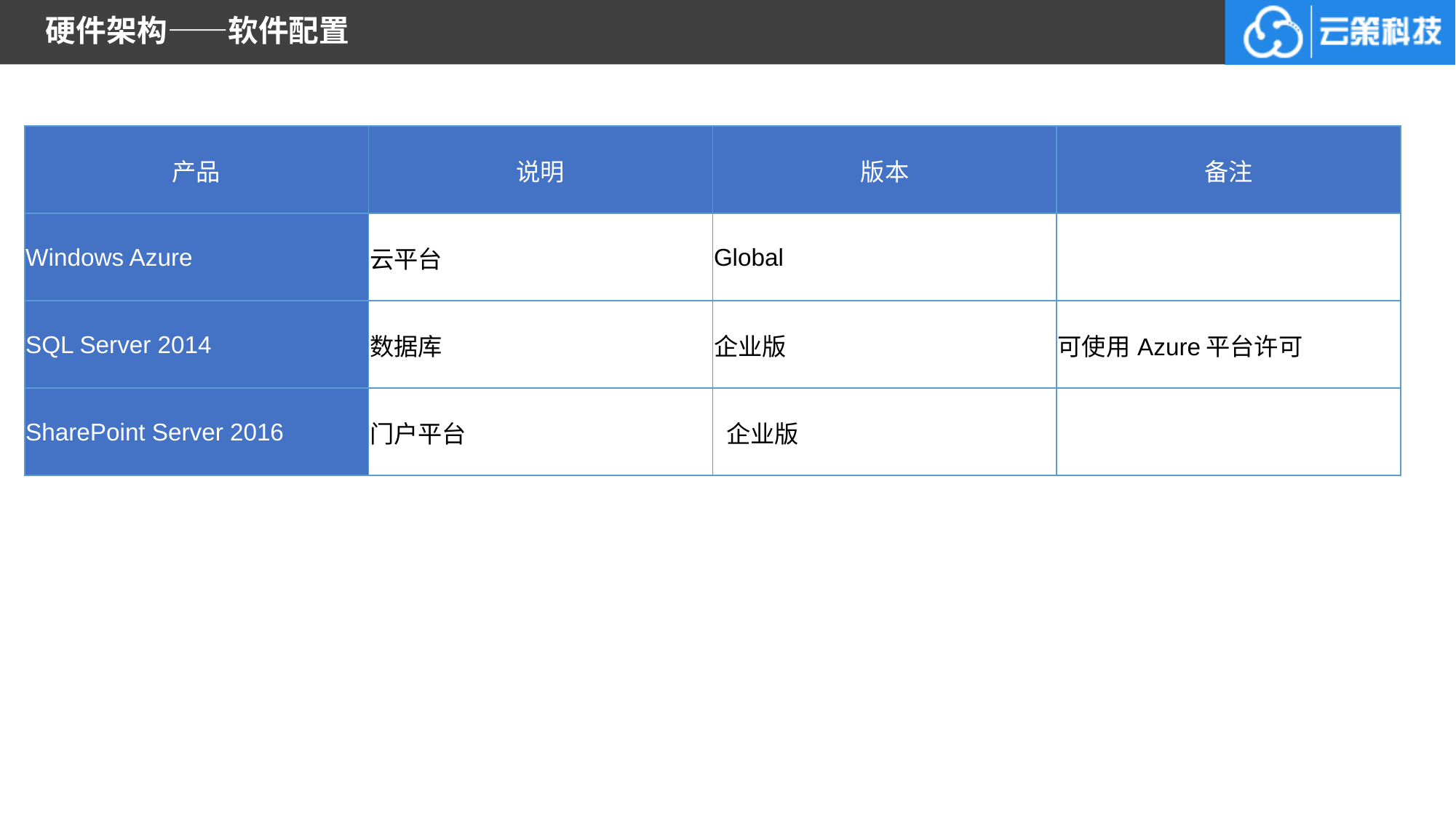

# 硬件架构——软件配置
| 产品 | 说明 | 版本 | 备注 |
| --- | --- | --- | --- |
| Windows Azure | 云平台 | Global |  |
| SQL Server 2014 | 数据库 | 企业版 | 可使用Azure平台许可 |
| SharePoint Server 2016 | 门户平台 | 企业版 |  |